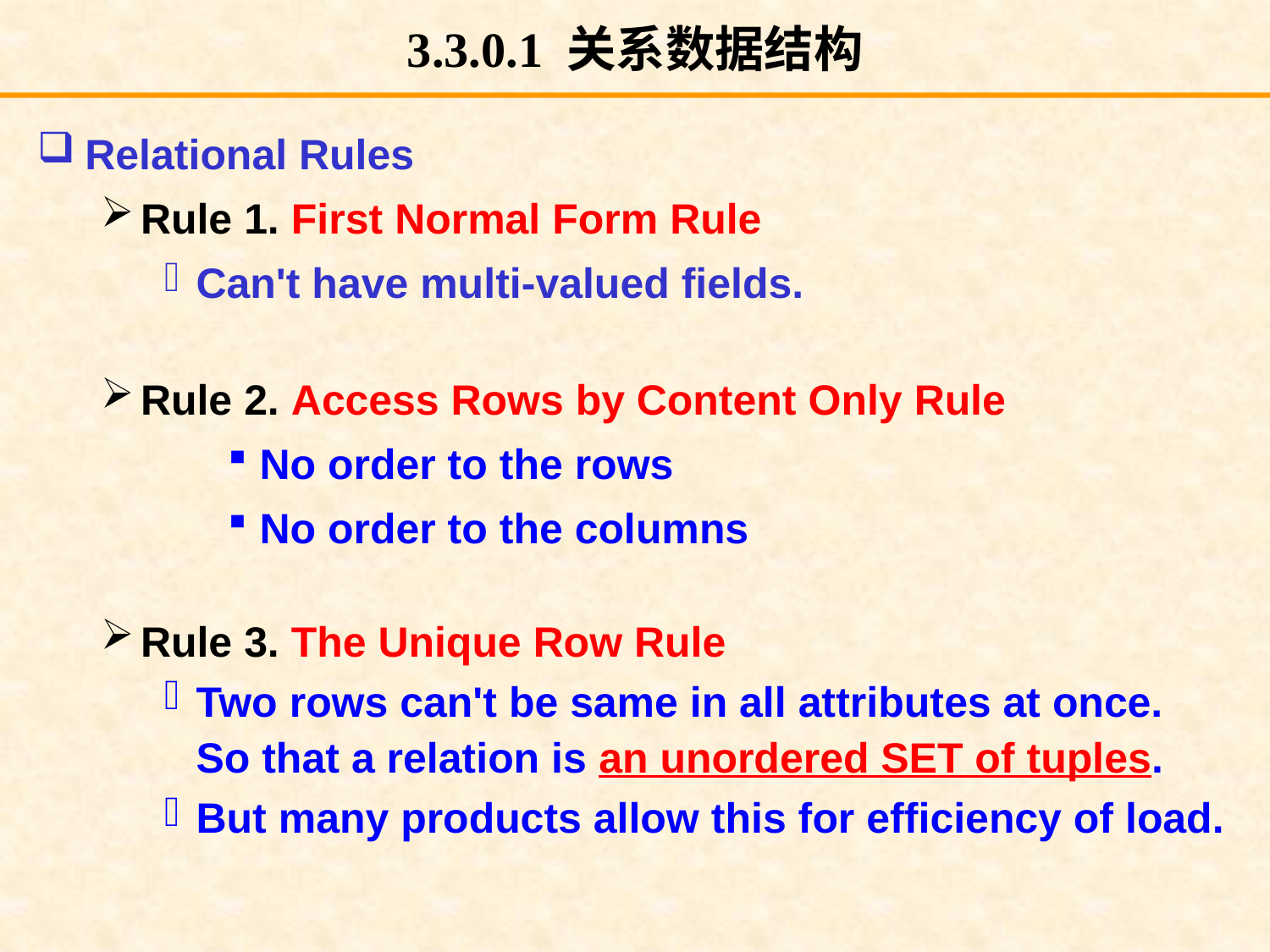

# 3.3.0.1 关系数据结构
Relational Rules
Rule 1. First Normal Form Rule
Can't have multi-valued fields.

Rule 2. Access Rows by Content Only Rule
No order to the rows
No order to the columns

Rule 3. The Unique Row Rule
Two rows can't be same in all attributes at once. So that a relation is an unordered SET of tuples.
But many products allow this for efficiency of load.